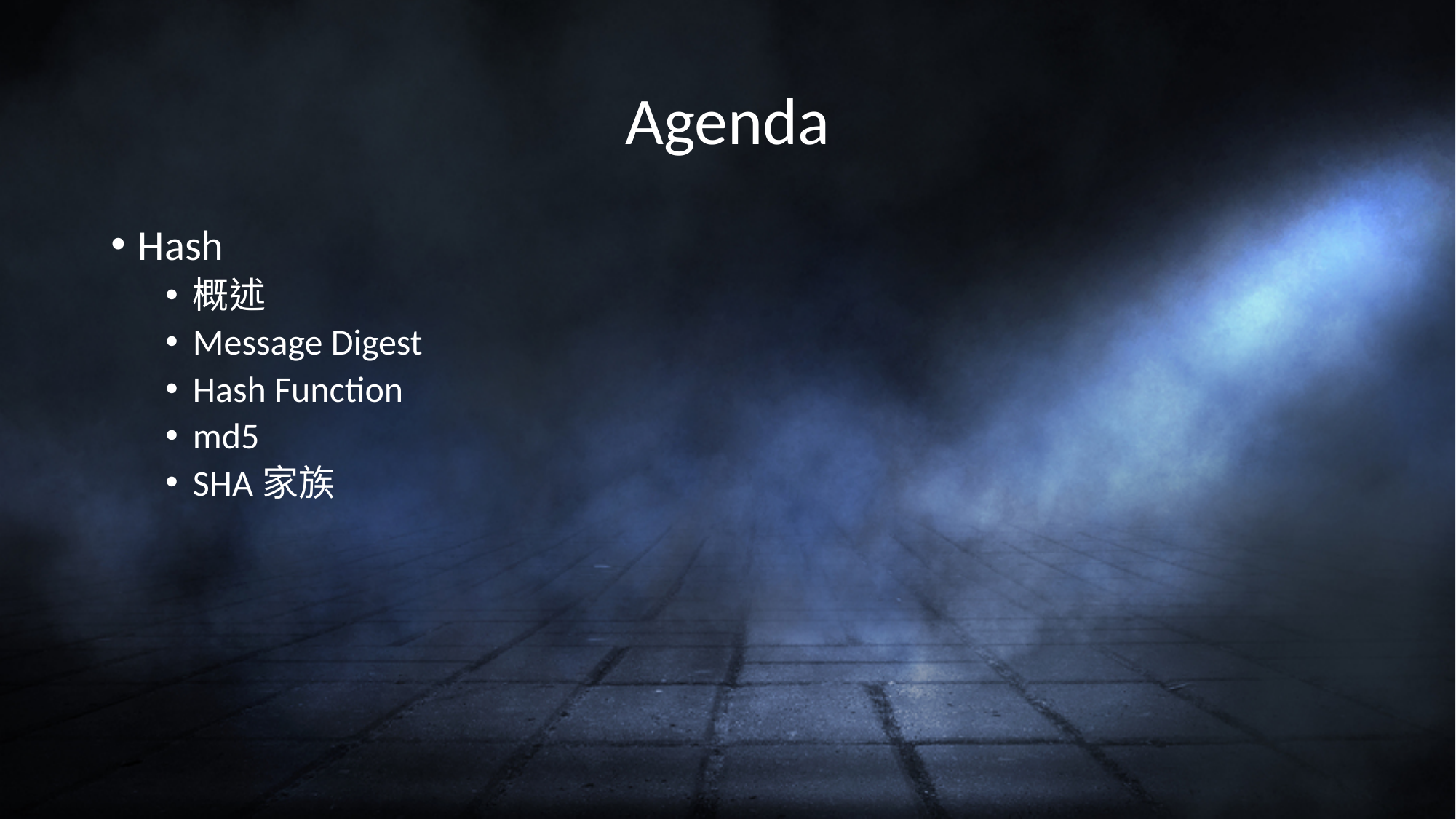

# Agenda
Hash
概述
Message Digest
Hash Function
md5
SHA家族